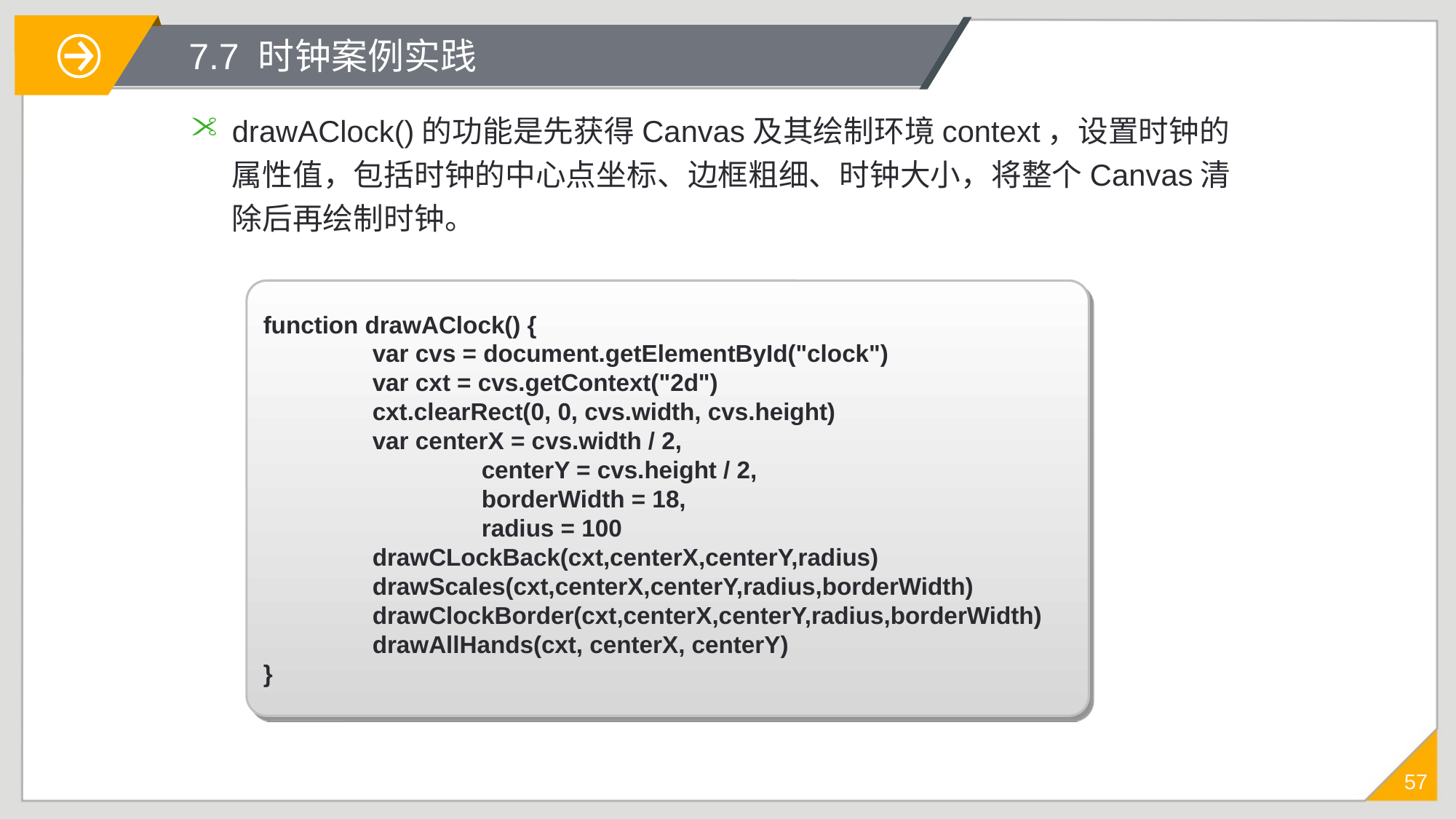

# 7.7 时钟案例实践
drawAClock()的功能是先获得Canvas及其绘制环境context，设置时钟的属性值，包括时钟的中心点坐标、边框粗细、时钟大小，将整个Canvas清除后再绘制时钟。

function drawAClock() {
	var cvs = document.getElementById("clock")
	var cxt = cvs.getContext("2d")
	cxt.clearRect(0, 0, cvs.width, cvs.height)
	var centerX = cvs.width / 2,
		centerY = cvs.height / 2,
		borderWidth = 18,
		radius = 100
	drawCLockBack(cxt,centerX,centerY,radius)
	drawScales(cxt,centerX,centerY,radius,borderWidth)
	drawClockBorder(cxt,centerX,centerY,radius,borderWidth)
	drawAllHands(cxt, centerX, centerY)
}